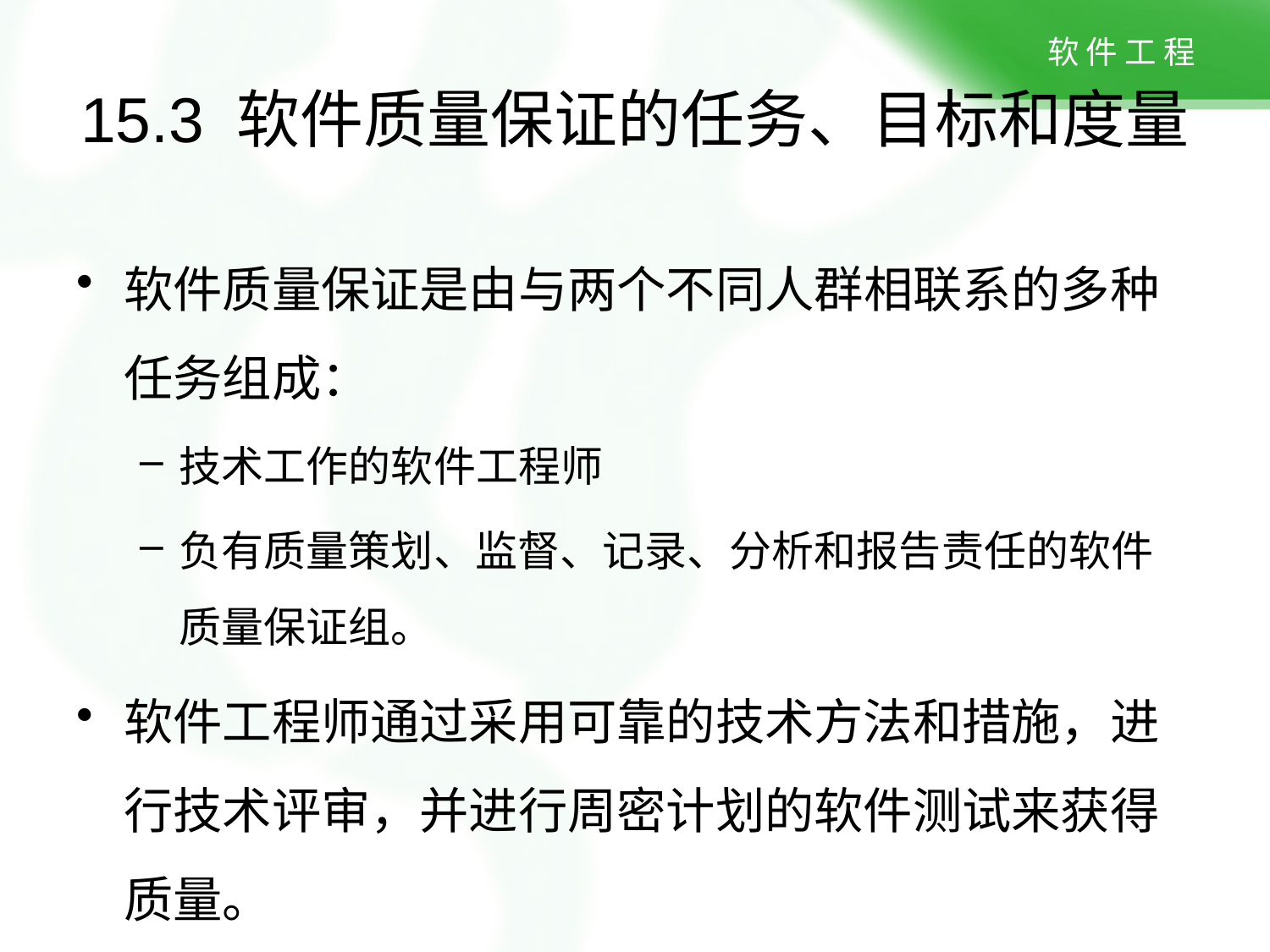

# 15.3 软件质量保证的任务、目标和度量
软件质量保证是由与两个不同人群相联系的多种任务组成：
技术工作的软件工程师
负有质量策划、监督、记录、分析和报告责任的软件质量保证组。
软件工程师通过采用可靠的技术方法和措施，进行技术评审，并进行周密计划的软件测试来获得质量。